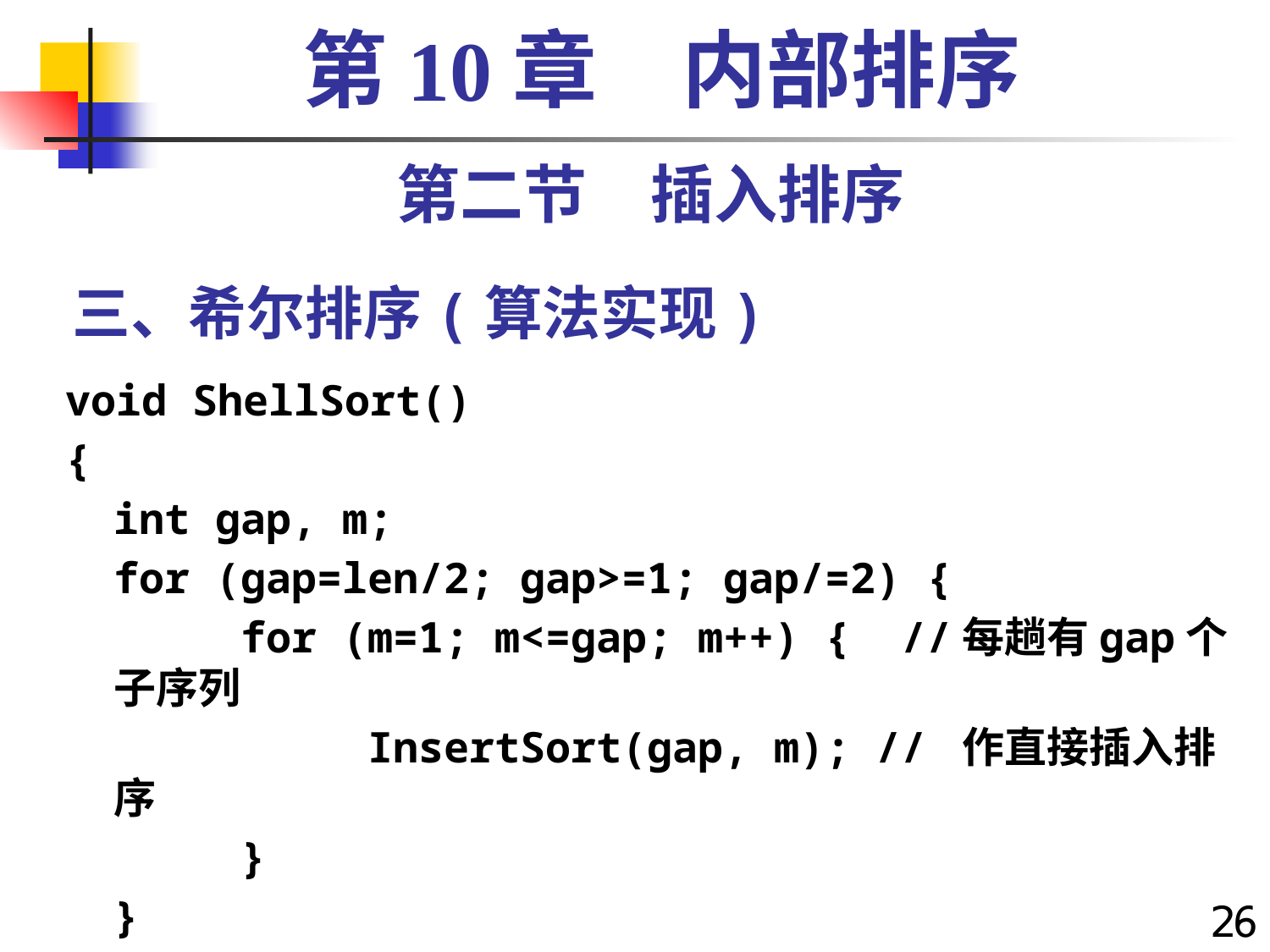

第10章　内部排序
第二节　插入排序
# 三、希尔排序(算法实现)
void ShellSort()
{
	int gap, m;
	for (gap=len/2; gap>=1; gap/=2) {
		for (m=1; m<=gap; m++) {  //每趟有gap个子序列
			InsertSort(gap, m);	// 作直接插入排序
		}
	}
}
26